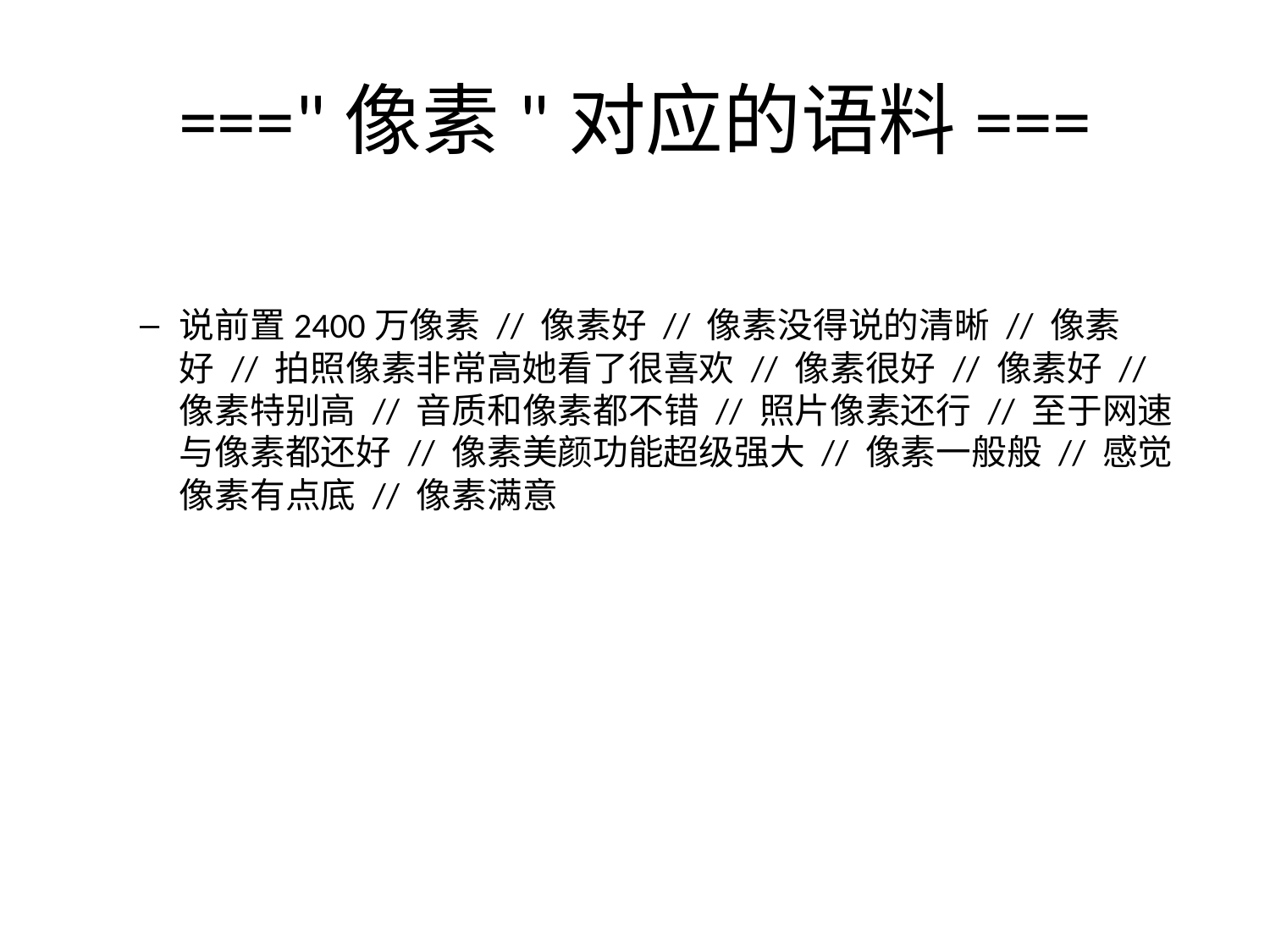

# ==="像素"对应的语料===

说前置2400万像素 // 像素好 // 像素没得说的清晰 // 像素好 // 拍照像素非常高她看了很喜欢 // 像素很好 // 像素好 // 像素特别高 // 音质和像素都不错 // 照片像素还行 // 至于网速与像素都还好 // 像素美颜功能超级强大 // 像素一般般 // 感觉像素有点底 // 像素满意